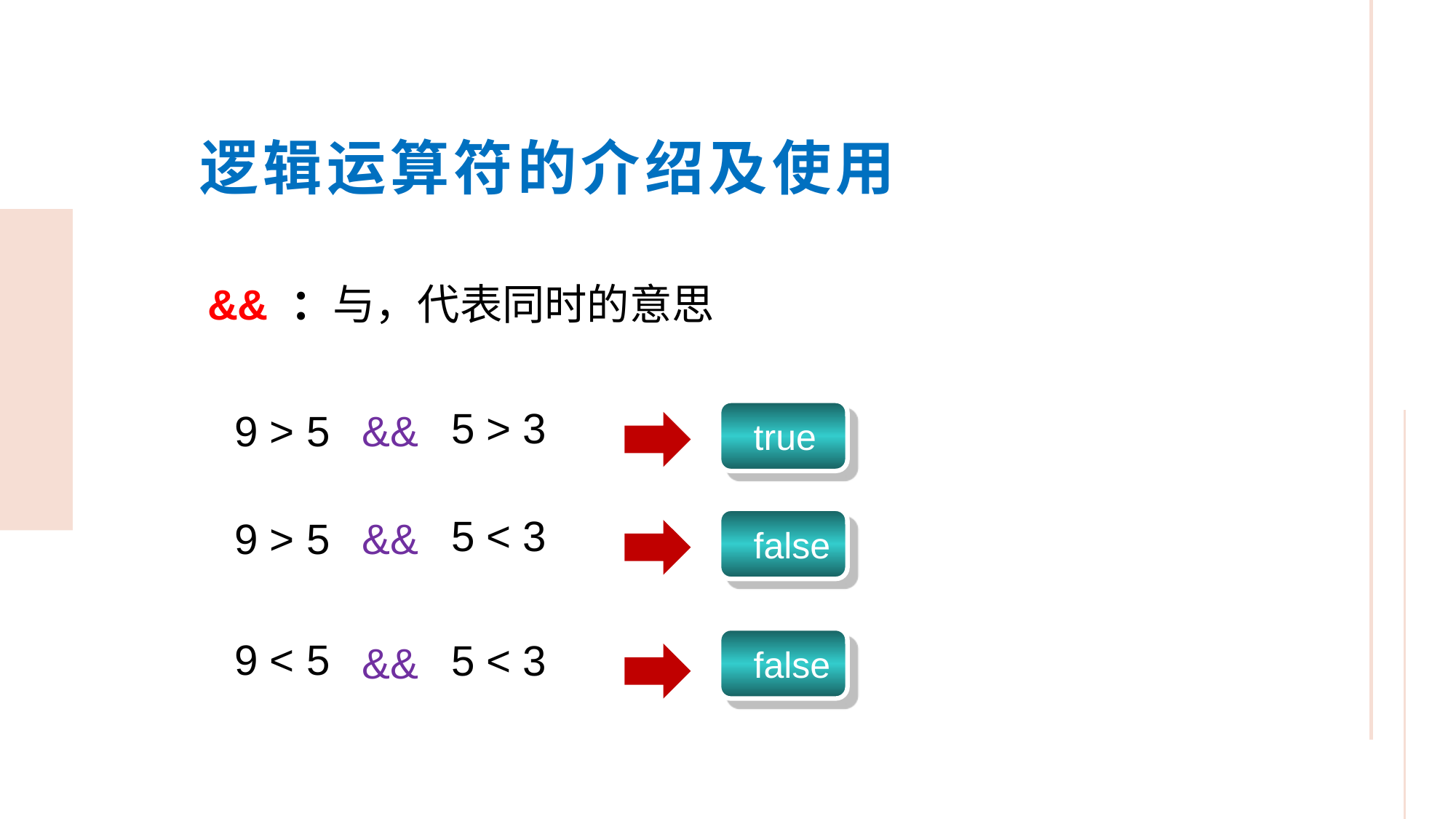

逻辑运算符的介绍及使用
&& ：与，代表同时的意思
5 > 3
&&
9 > 5
  true

5 < 3
&&
9 > 5
  false

9 < 5
5 < 3
  false
&&